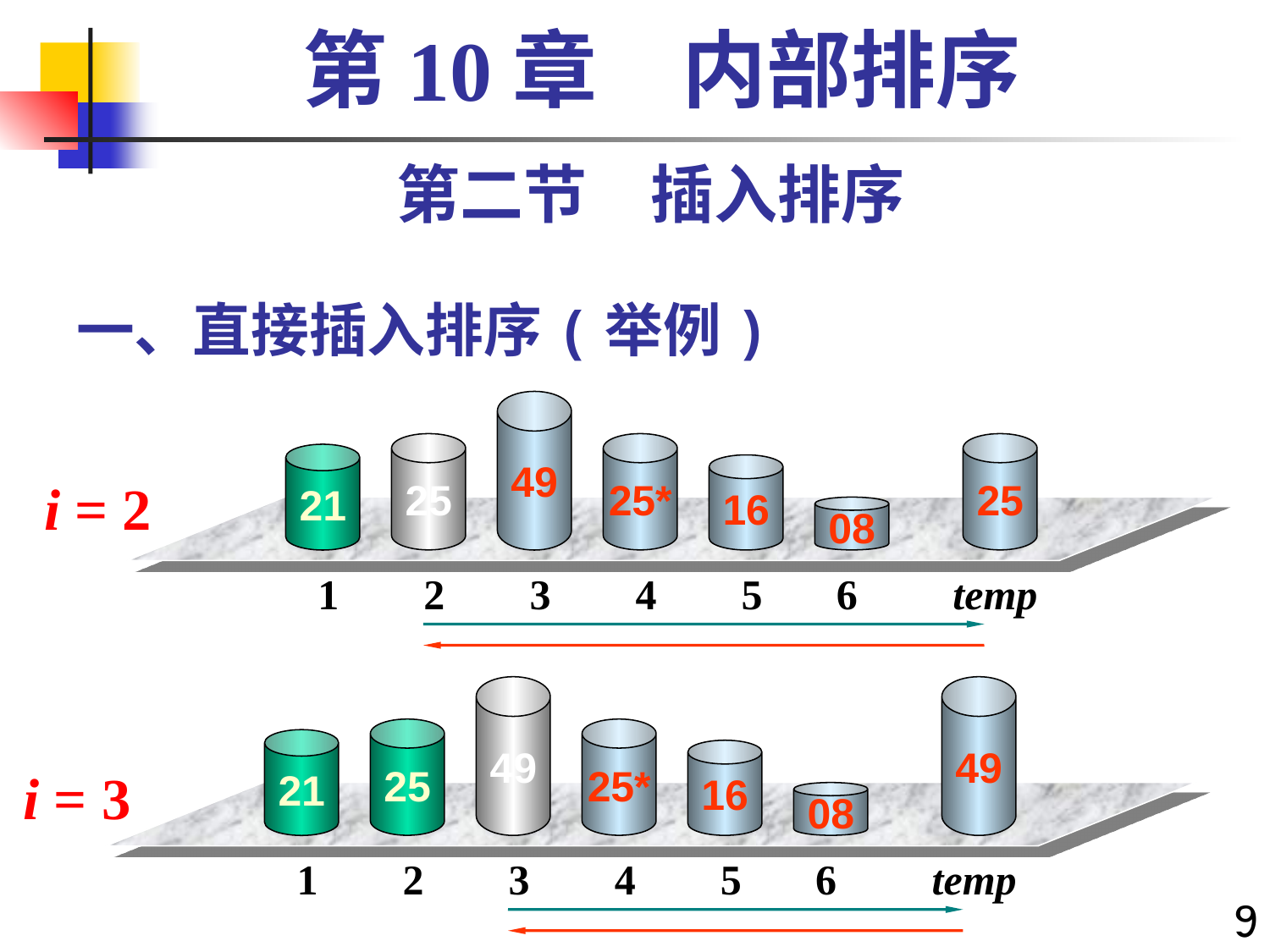

第10章　内部排序
第二节　插入排序
# 一、直接插入排序(举例)
49
25
25*
25
21
16
i = 2

08
1        2        3        4        5	 6         temp

49
49

25
25*
21
16
i = 3

08
1        2        3        4        5	 6         temp

9